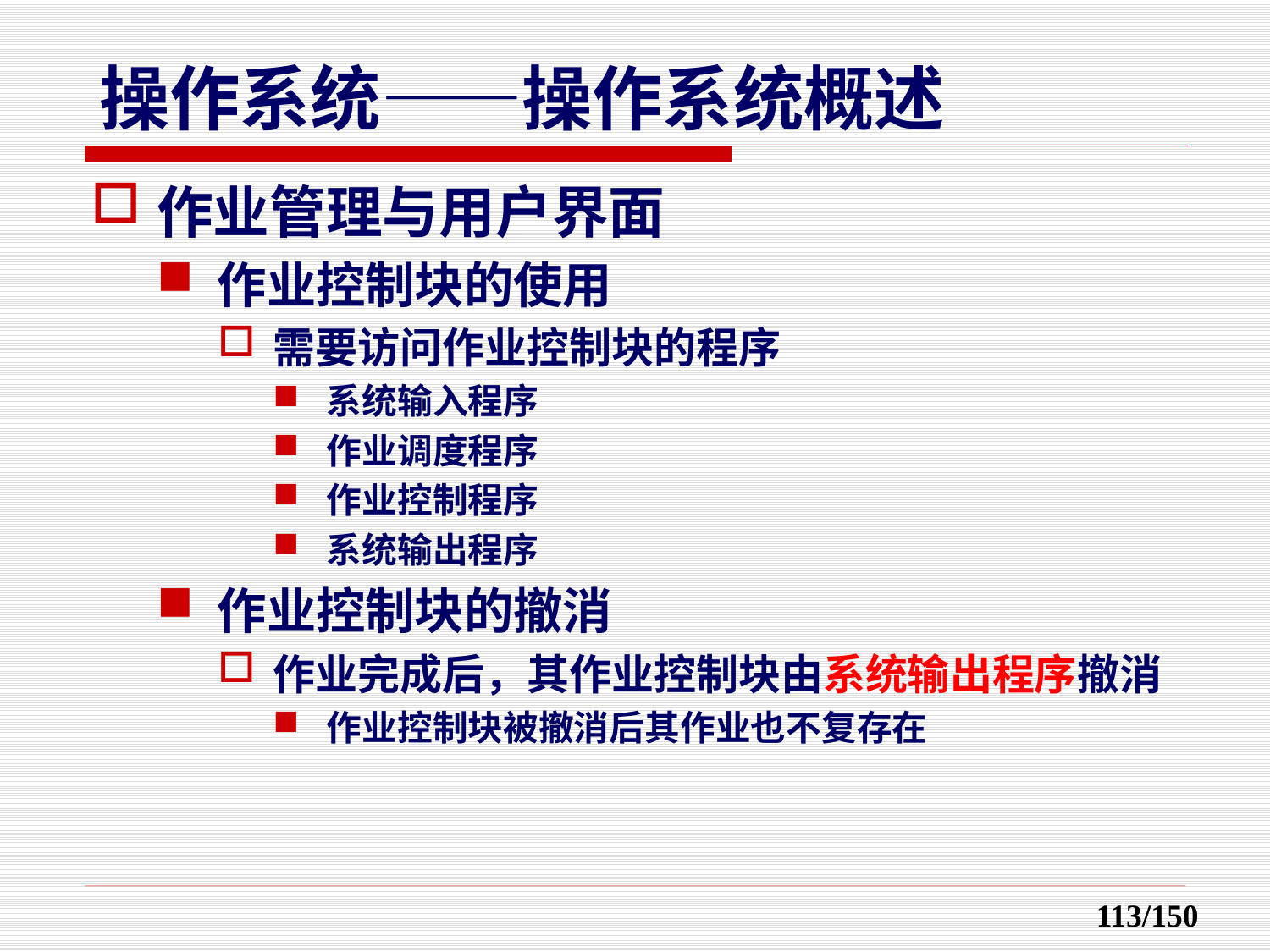

作业管理与用户界面
作业控制块的使用
需要访问作业控制块的程序
系统输入程序
作业调度程序
作业控制程序
系统输出程序
作业控制块的撤消
作业完成后，其作业控制块由系统输出程序撤消
作业控制块被撤消后其作业也不复存在